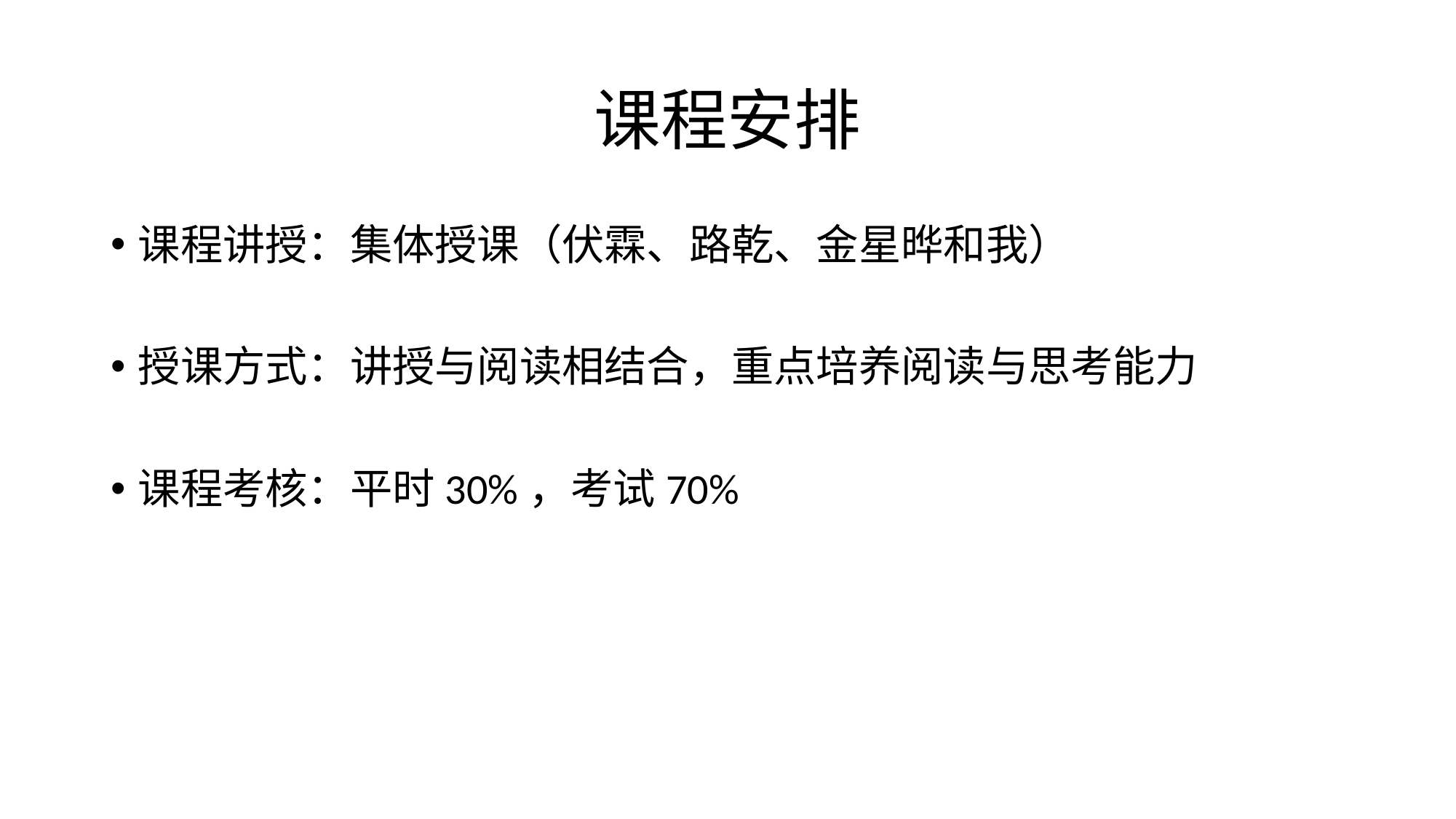

# 课程安排
课程讲授：集体授课（伏霖、路乾、金星晔和我）

授课方式：讲授与阅读相结合，重点培养阅读与思考能力

课程考核：平时30%，考试70%